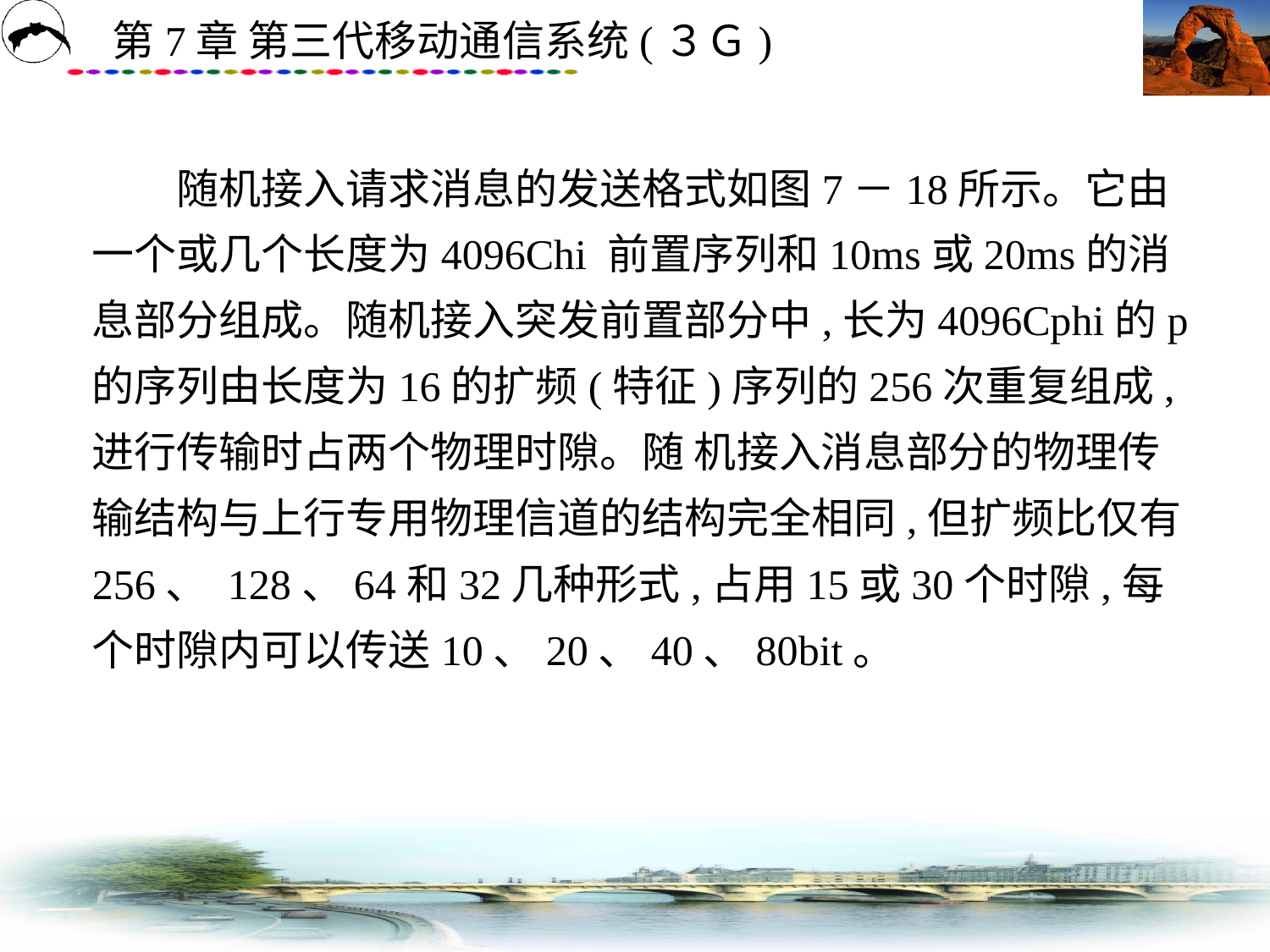

# 随机接入请求消息的发送格式如图7－18所示。它由一个或几个长度为4096Chi 前置序列和10ms或20ms的消息部分组成。随机接入突发前置部分中,长为4096Cphi的p 的序列由长度为16的扩频(特征)序列的256次重复组成,进行传输时占两个物理时隙。随 机接入消息部分的物理传输结构与上行专用物理信道的结构完全相同,但扩频比仅有256、 128、64和32几种形式,占用15或30个时隙,每个时隙内可以传送10、20、40、80bit。